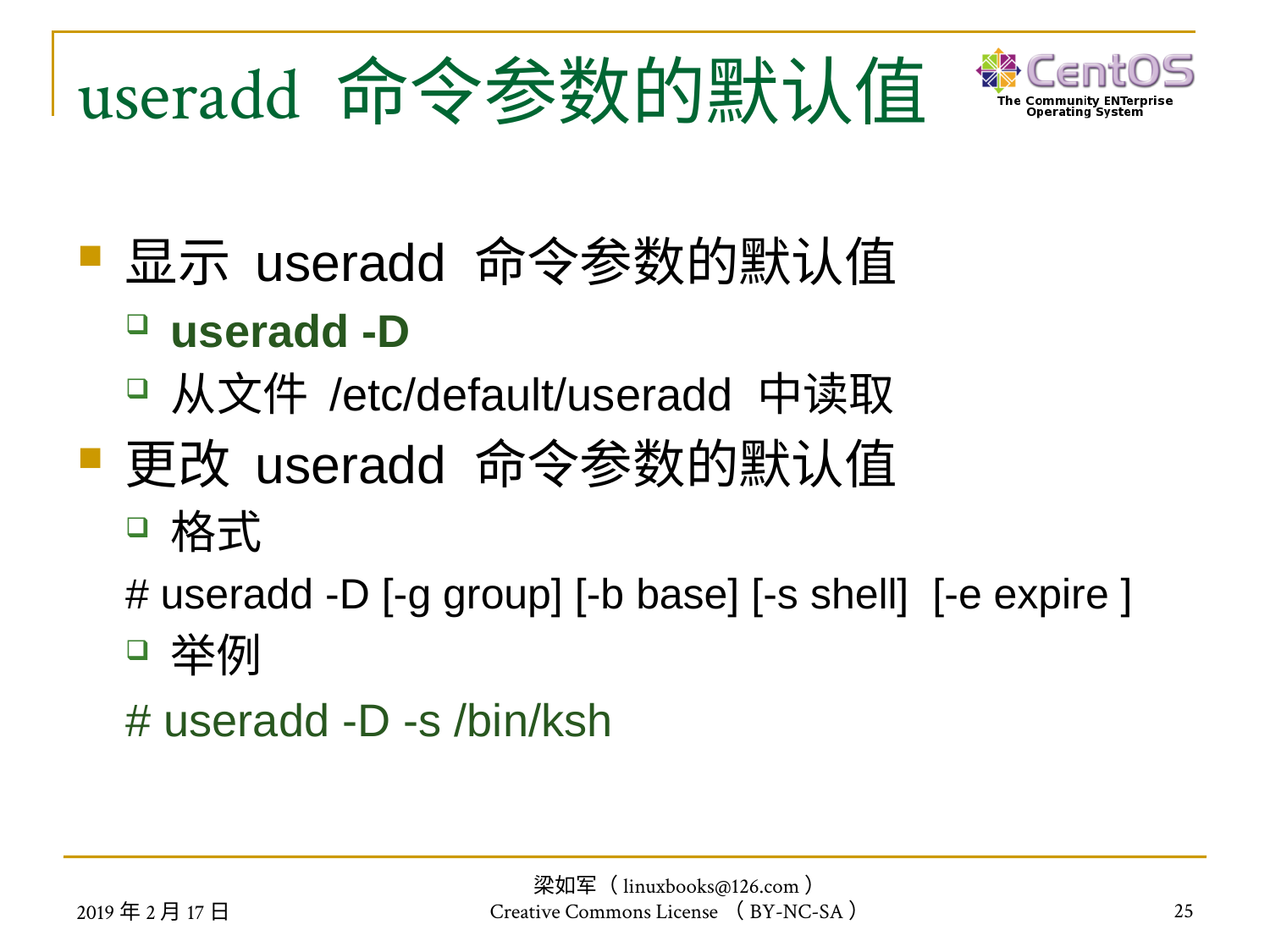

# useradd 命令参数的默认值
显示 useradd 命令参数的默认值
useradd -D
从文件 /etc/default/useradd 中读取
更改 useradd 命令参数的默认值
格式
# useradd -D [-g group] [-b base] [-s shell]  [-e expire ]
举例
# useradd -D -s /bin/ksh
梁如军（linuxbooks@126.com）
Creative Commons License（BY-NC-SA）
2019年2月17日
25